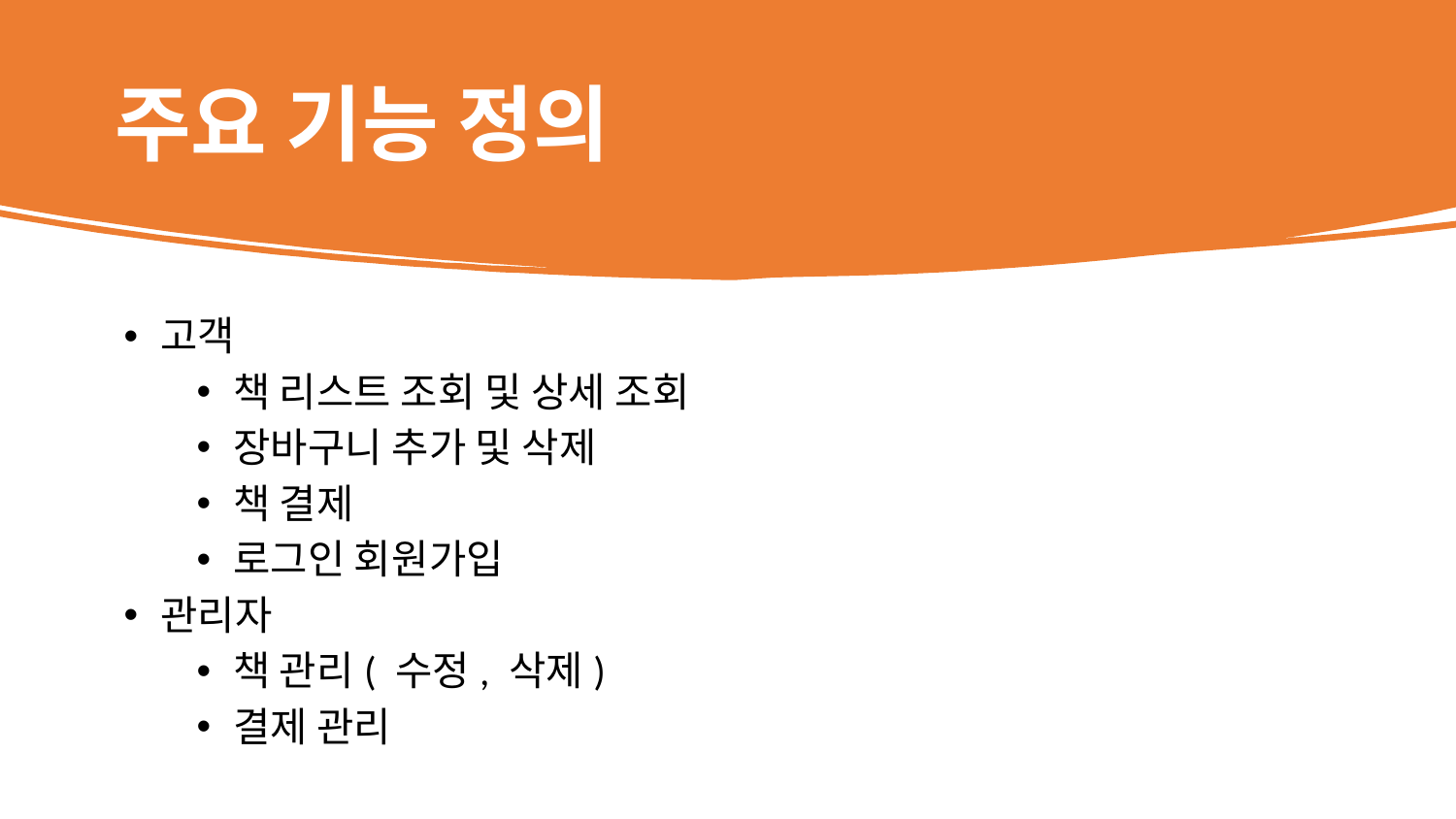

주요 기능 정의
고객
책 리스트 조회 및 상세 조회
장바구니 추가 및 삭제
책 결제
로그인 회원가입
관리자
책 관리( 수정, 삭제)
결제 관리